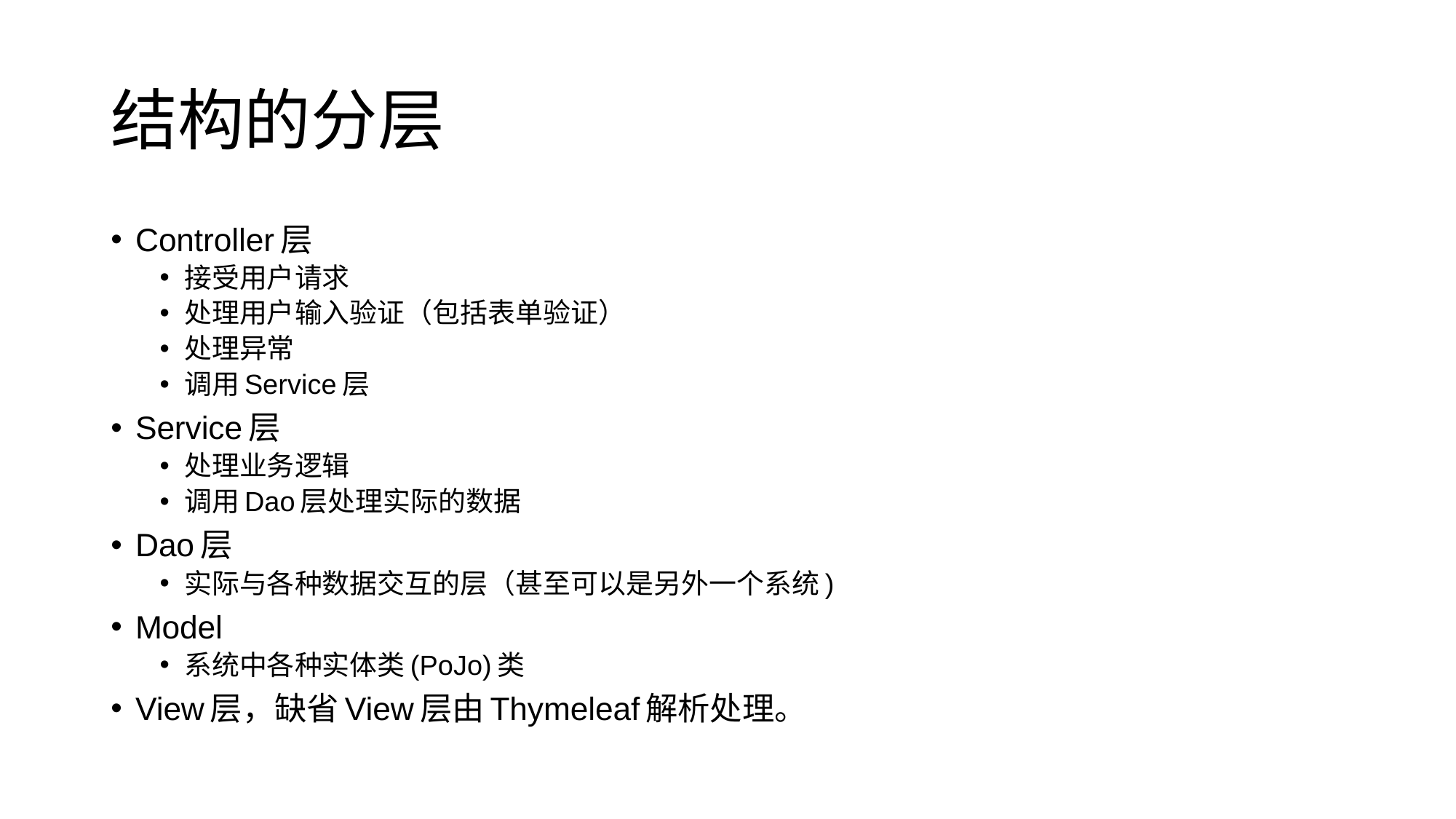

# 结构的分层
Controller层
接受用户请求
处理用户输入验证（包括表单验证）
处理异常
调用Service层
Service层
处理业务逻辑
调用Dao层处理实际的数据
Dao层
实际与各种数据交互的层（甚至可以是另外一个系统)
Model
系统中各种实体类(PoJo)类
View层，缺省View层由Thymeleaf解析处理。